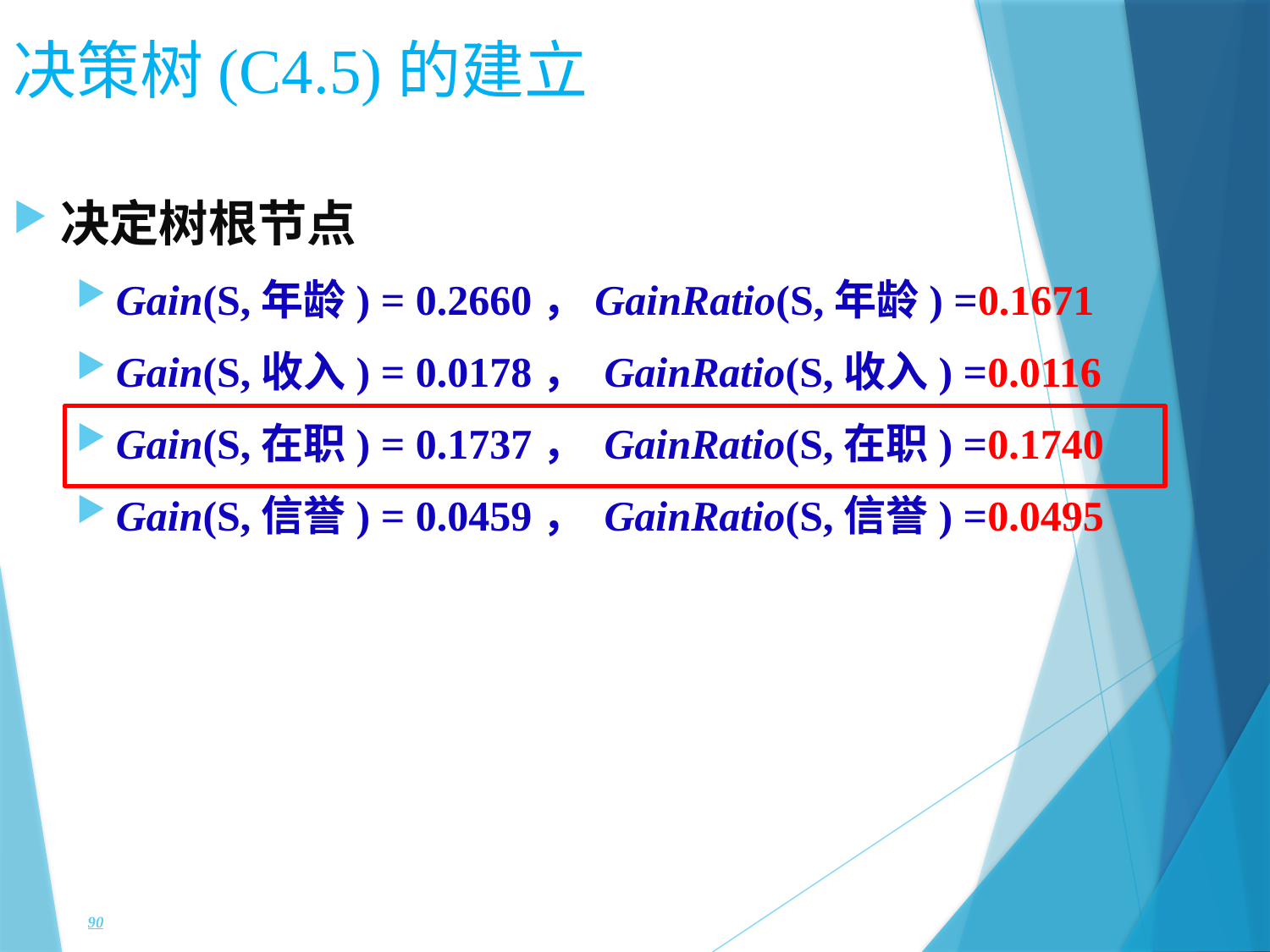

决策树(C4.5)的建立
决定树根节点
Gain(S,年龄) = 0.2660，GainRatio(S,年龄) =0.1671
Gain(S,收入) = 0.0178， GainRatio(S,收入) =0.0116
Gain(S,在职) = 0.1737， GainRatio(S,在职) =0.1740
Gain(S,信誉) = 0.0459， GainRatio(S,信誉) =0.0495

90